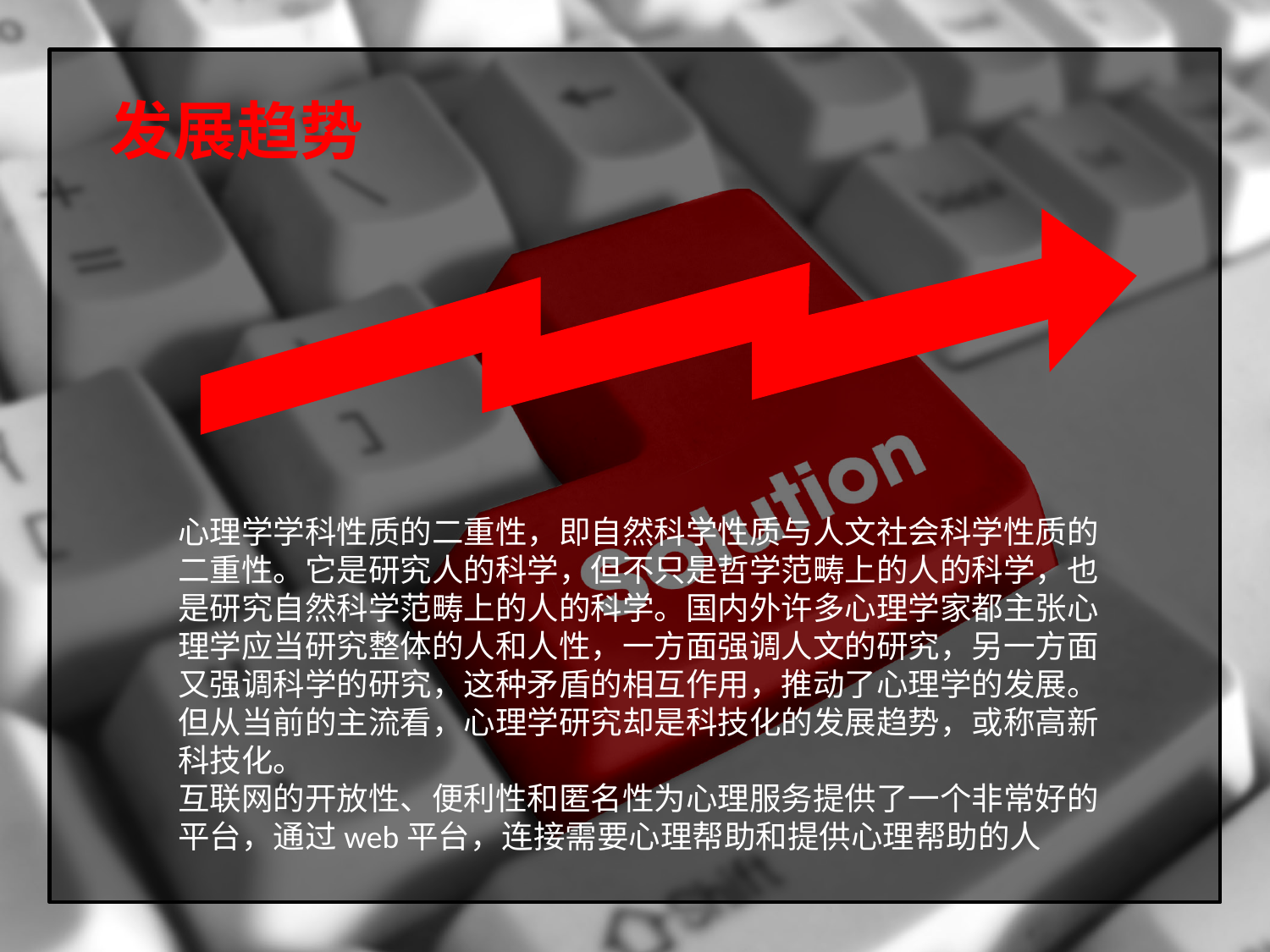

# 发展趋势

心理学学科性质的二重性，即自然科学性质与人文社会科学性质的二重性。它是研究人的科学，但不只是哲学范畴上的人的科学，也是研究自然科学范畴上的人的科学。国内外许多心理学家都主张心理学应当研究整体的人和人性，一方面强调人文的研究，另一方面又强调科学的研究，这种矛盾的相互作用，推动了心理学的发展。但从当前的主流看，心理学研究却是科技化的发展趋势，或称高新科技化。
互联网的开放性、便利性和匿名性为心理服务提供了一个非常好的平台，通过web平台，连接需要心理帮助和提供心理帮助的人